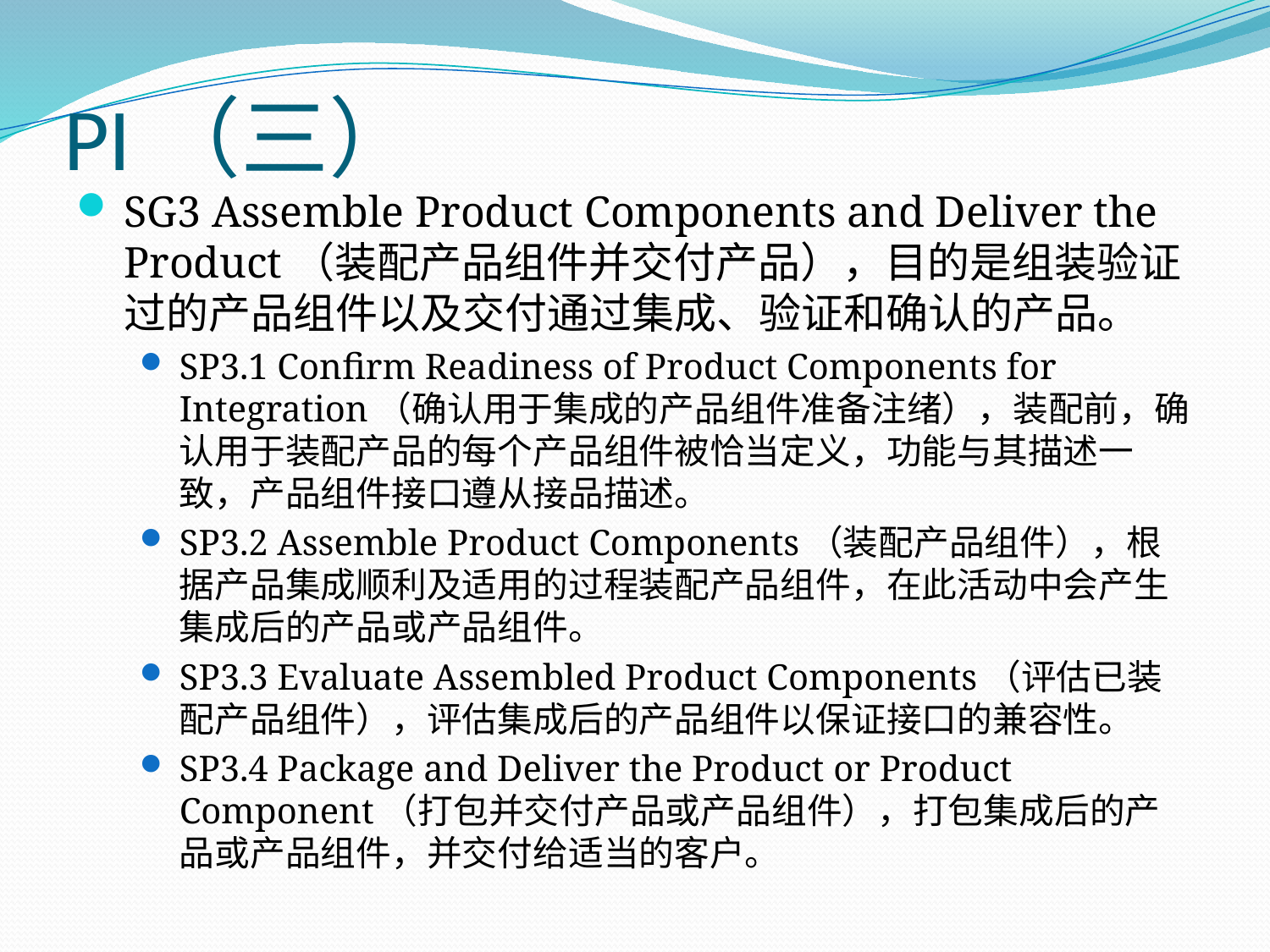

# PI（三）
SG3 Assemble Product Components and Deliver the Product（装配产品组件并交付产品），目的是组装验证过的产品组件以及交付通过集成、验证和确认的产品。
SP3.1 Confirm Readiness of Product Components for Integration（确认用于集成的产品组件准备注绪），装配前，确认用于装配产品的每个产品组件被恰当定义，功能与其描述一致，产品组件接口遵从接品描述。
SP3.2 Assemble Product Components（装配产品组件），根据产品集成顺利及适用的过程装配产品组件，在此活动中会产生集成后的产品或产品组件。
SP3.3 Evaluate Assembled Product Components（评估已装配产品组件），评估集成后的产品组件以保证接口的兼容性。
SP3.4 Package and Deliver the Product or Product Component（打包并交付产品或产品组件），打包集成后的产品或产品组件，并交付给适当的客户。